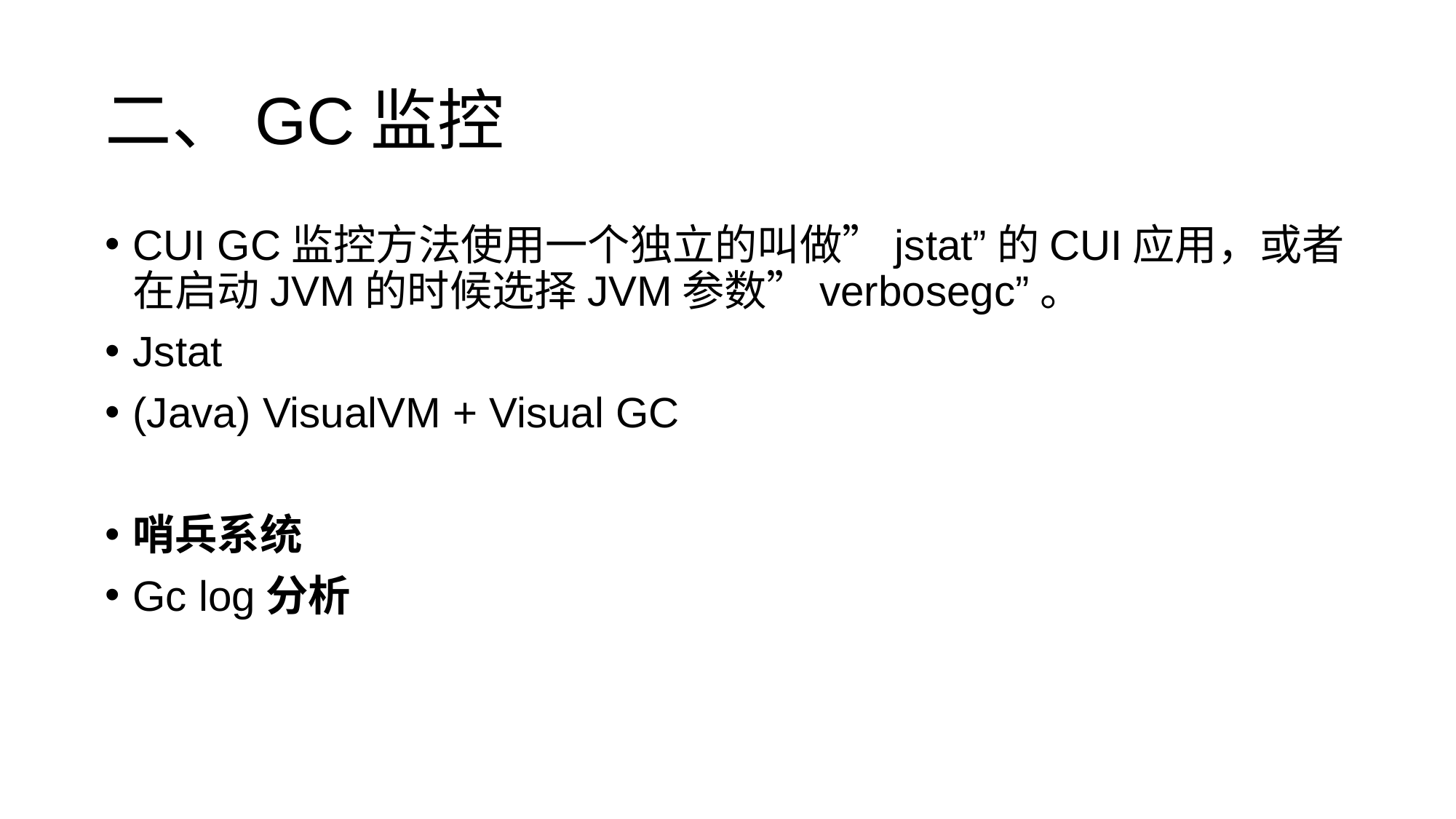

# 二、GC监控
CUI GC监控方法使用一个独立的叫做”jstat”的CUI应用，或者在启动JVM的时候选择JVM参数”verbosegc”。
Jstat
(Java) VisualVM + Visual GC

哨兵系统
Gc log分析